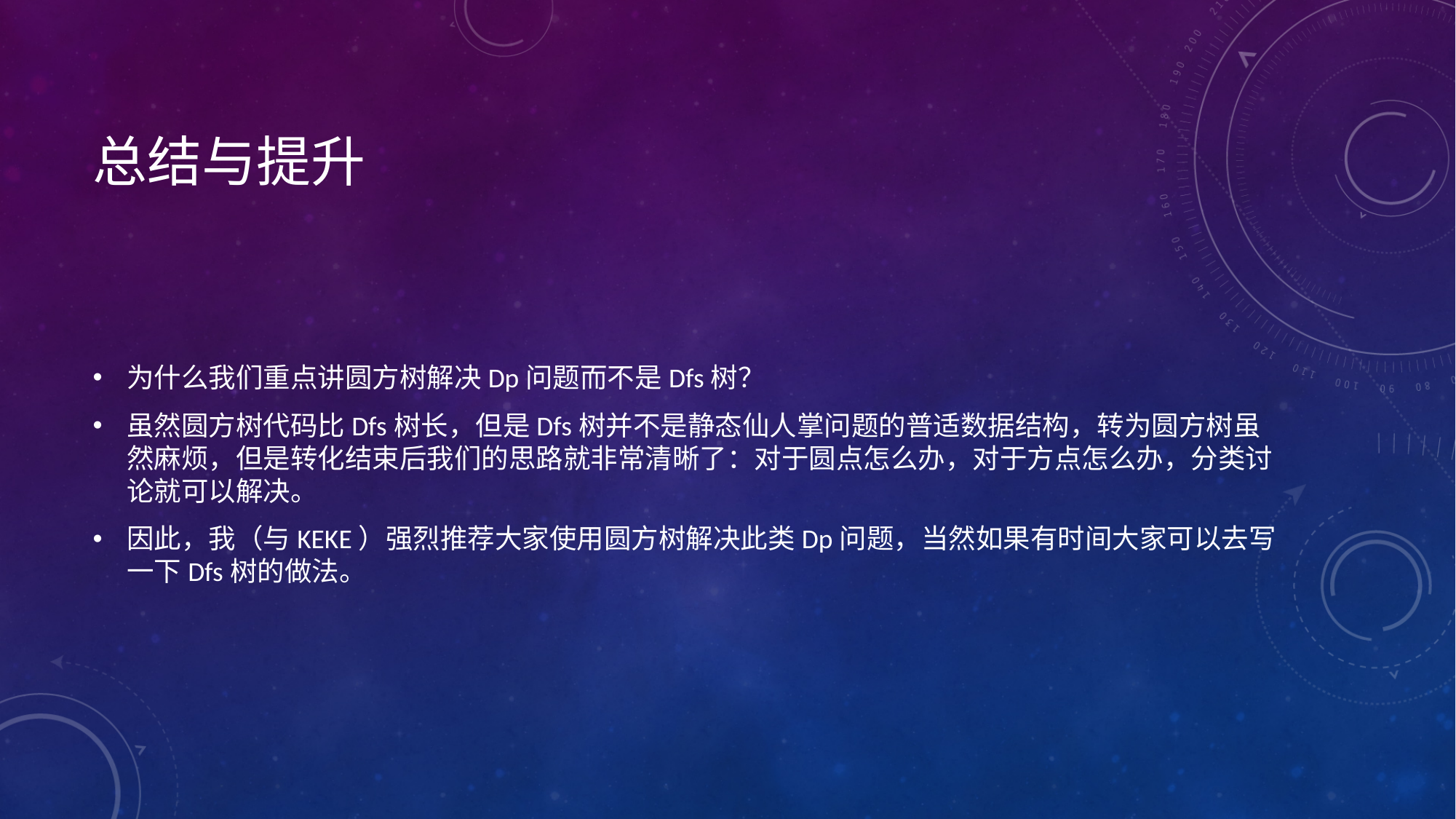

# 总结与提升
为什么我们重点讲圆方树解决Dp问题而不是Dfs树？
虽然圆方树代码比Dfs树长，但是Dfs树并不是静态仙人掌问题的普适数据结构，转为圆方树虽然麻烦，但是转化结束后我们的思路就非常清晰了：对于圆点怎么办，对于方点怎么办，分类讨论就可以解决。
因此，我（与KEKE）强烈推荐大家使用圆方树解决此类Dp问题，当然如果有时间大家可以去写一下Dfs树的做法。